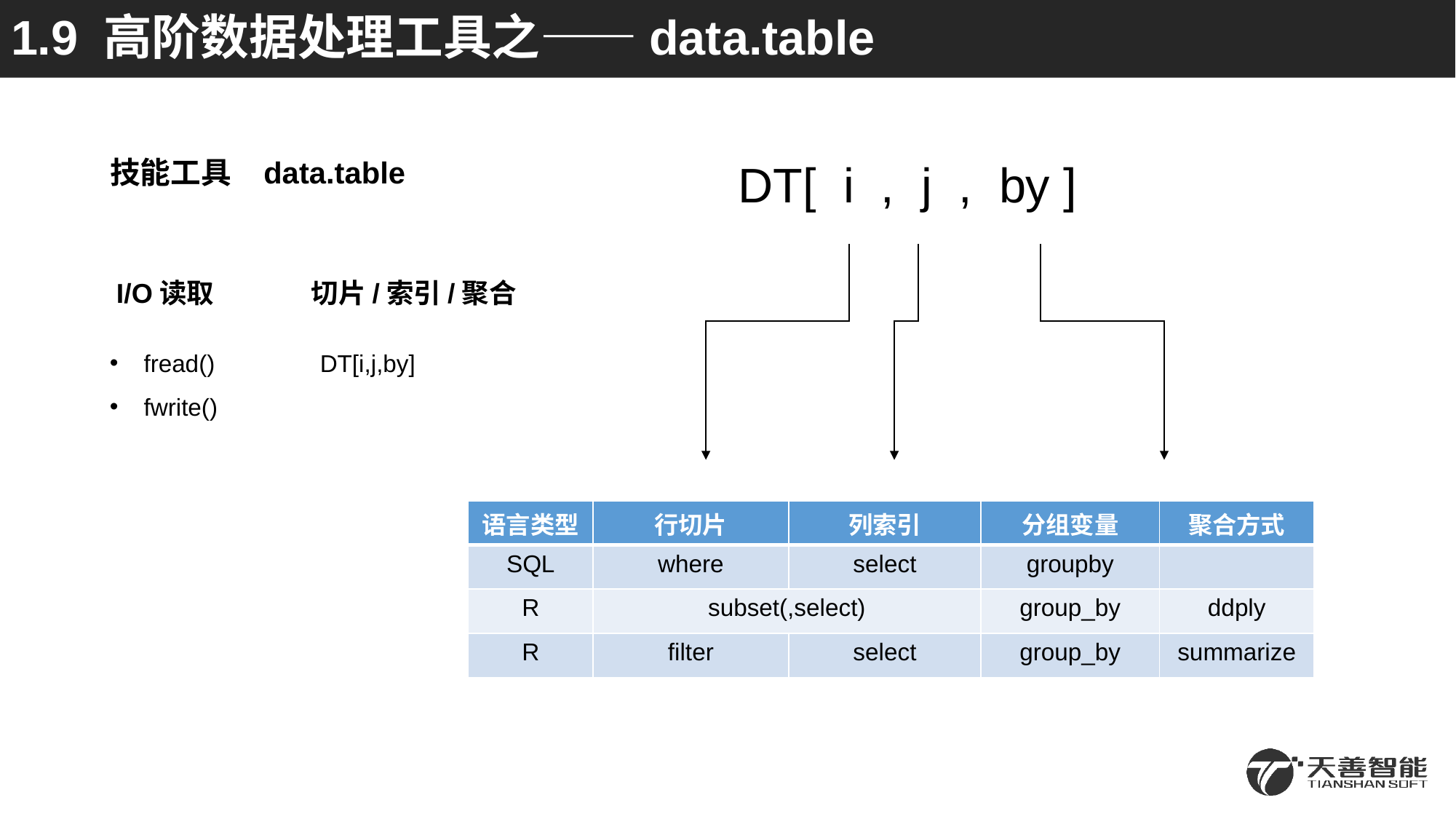

# 1.9 高阶数据处理工具之——data.table
DT[  i  ,  j  ,  by ]
data.table
技能工具

I/O读取
切片/索引/聚合
DT[i,j,by]
fread()
fwrite()
| 语言类型 | 行切片 | 列索引 | 分组变量 | 聚合方式 |
| --- | --- | --- | --- | --- |
| SQL | where | select | groupby |  |
| R | subset(,select) |  | group\_by | ddply |
| R | filter | select | group\_by | summarize |